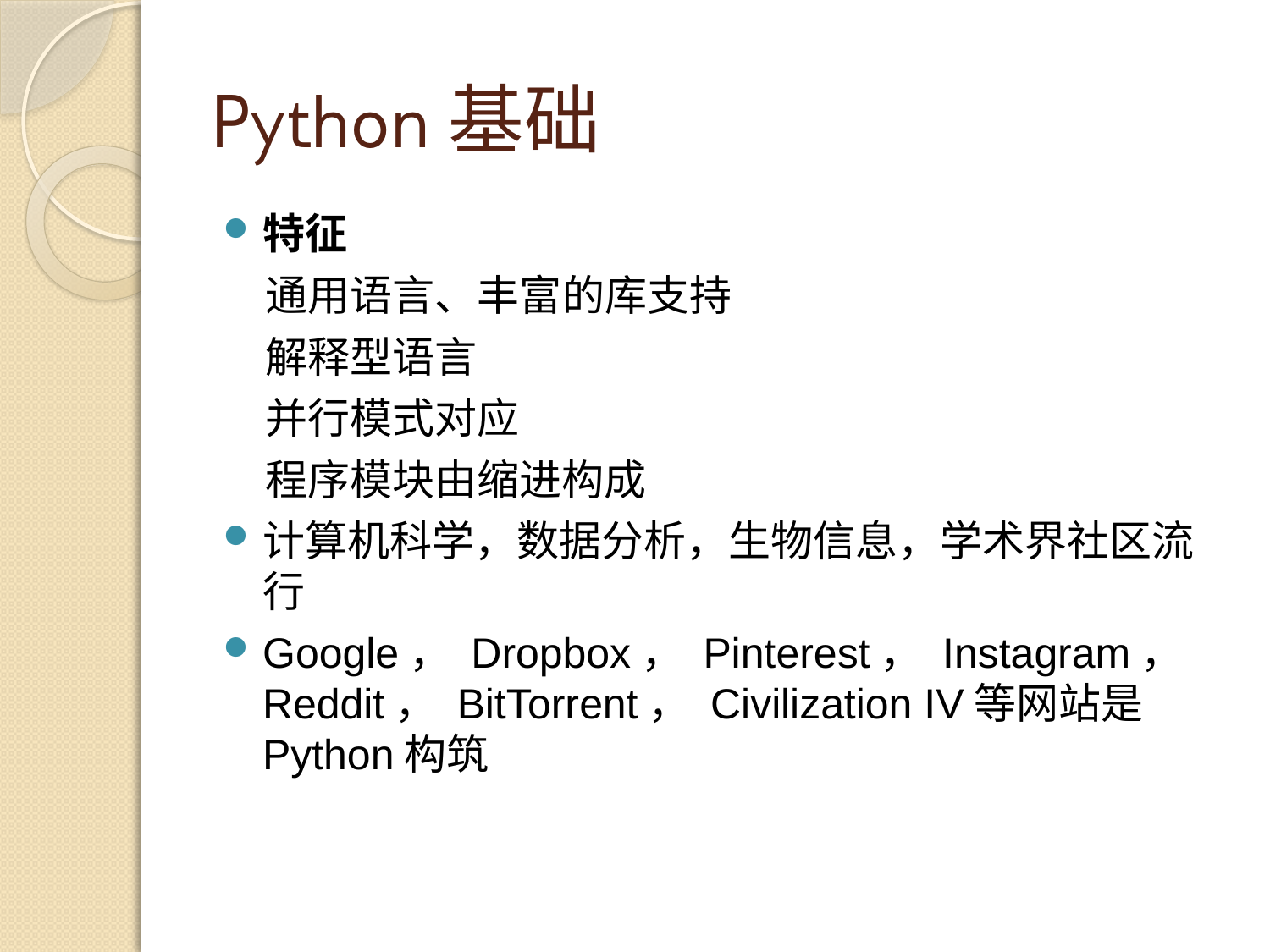

# Python基础
特征
　通用语言、丰富的库支持
　解释型语言
　并行模式对应
　程序模块由缩进构成
计算机科学，数据分析，生物信息，学术界社区流行
Google， Dropbox， Pinterest， Instagram， Reddit， BitTorrent， Civilization IV等网站是Python构筑